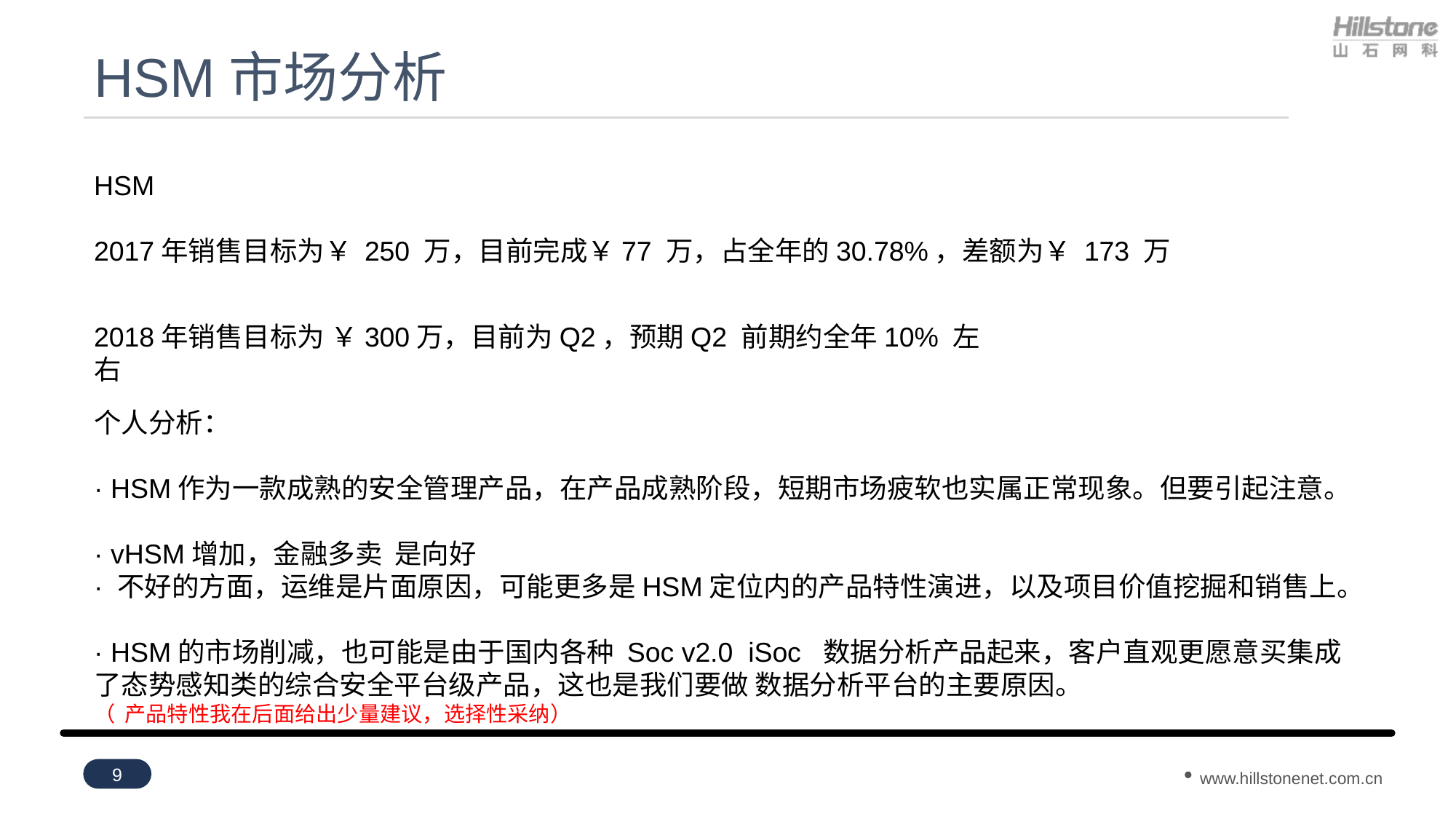

# HSM市场分析
HSM

2017年销售目标为￥ 250 万，目前完成￥77 万，占全年的30.78%，差额为￥ 173 万
2018年销售目标为 ￥300万，目前为Q2，预期Q2 前期约全年10% 左右
个人分析：

· HSM作为一款成熟的安全管理产品，在产品成熟阶段，短期市场疲软也实属正常现象。但要引起注意。

· vHSM增加，金融多卖  是向好
· 不好的方面，运维是片面原因，可能更多是HSM定位内的产品特性演进，以及项目价值挖掘和销售上。

· HSM的市场削减，也可能是由于国内各种 Soc v2.0  iSoc  数据分析产品起来，客户直观更愿意买集成了态势感知类的综合安全平台级产品，这也是我们要做 数据分析平台的主要原因。
（  产品特性我在后面给出少量建议，选择性采纳）
9